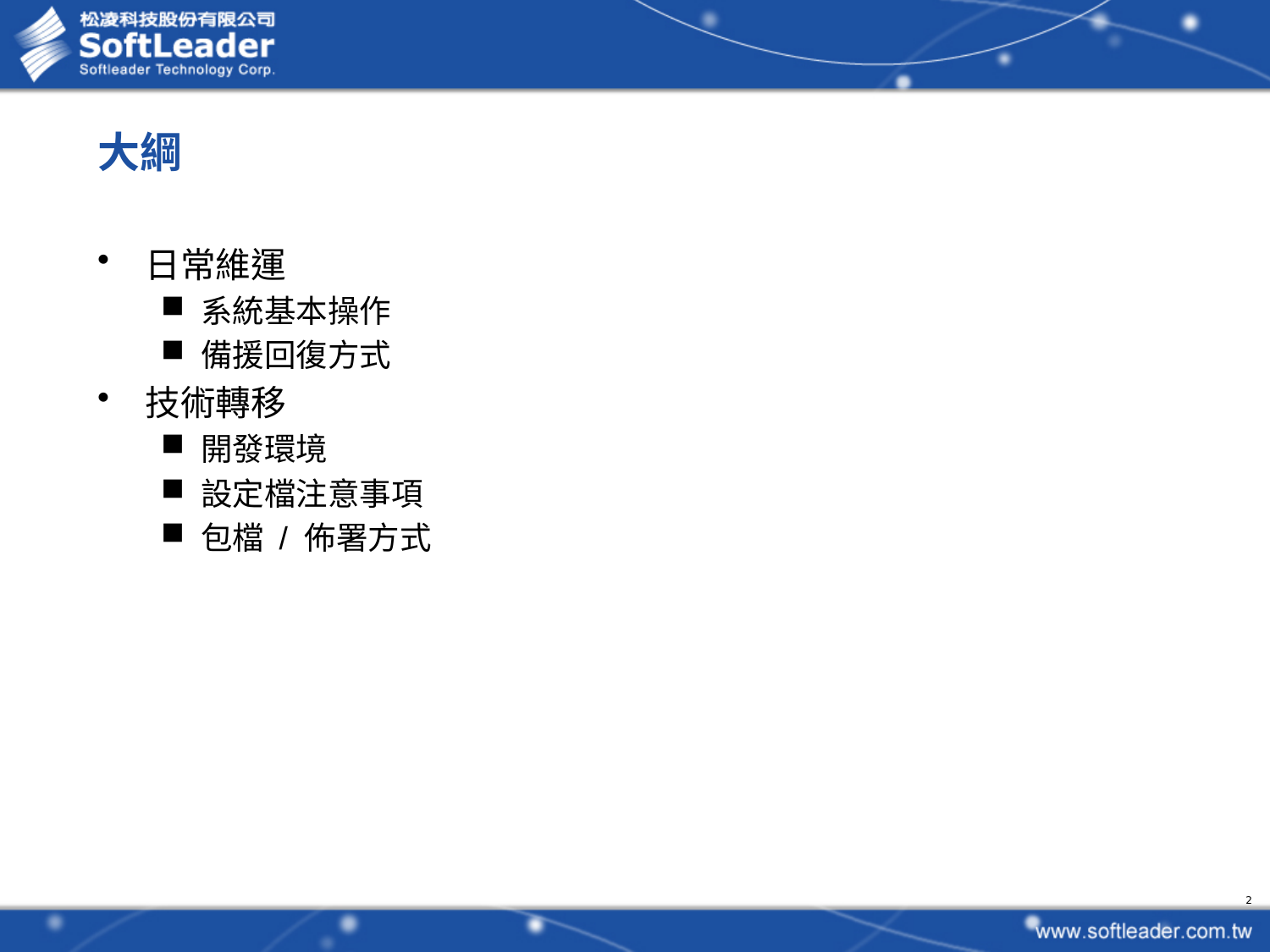

# 大綱
日常維運
系統基本操作
備援回復方式
技術轉移
開發環境
設定檔注意事項
包檔 / 佈署方式
2